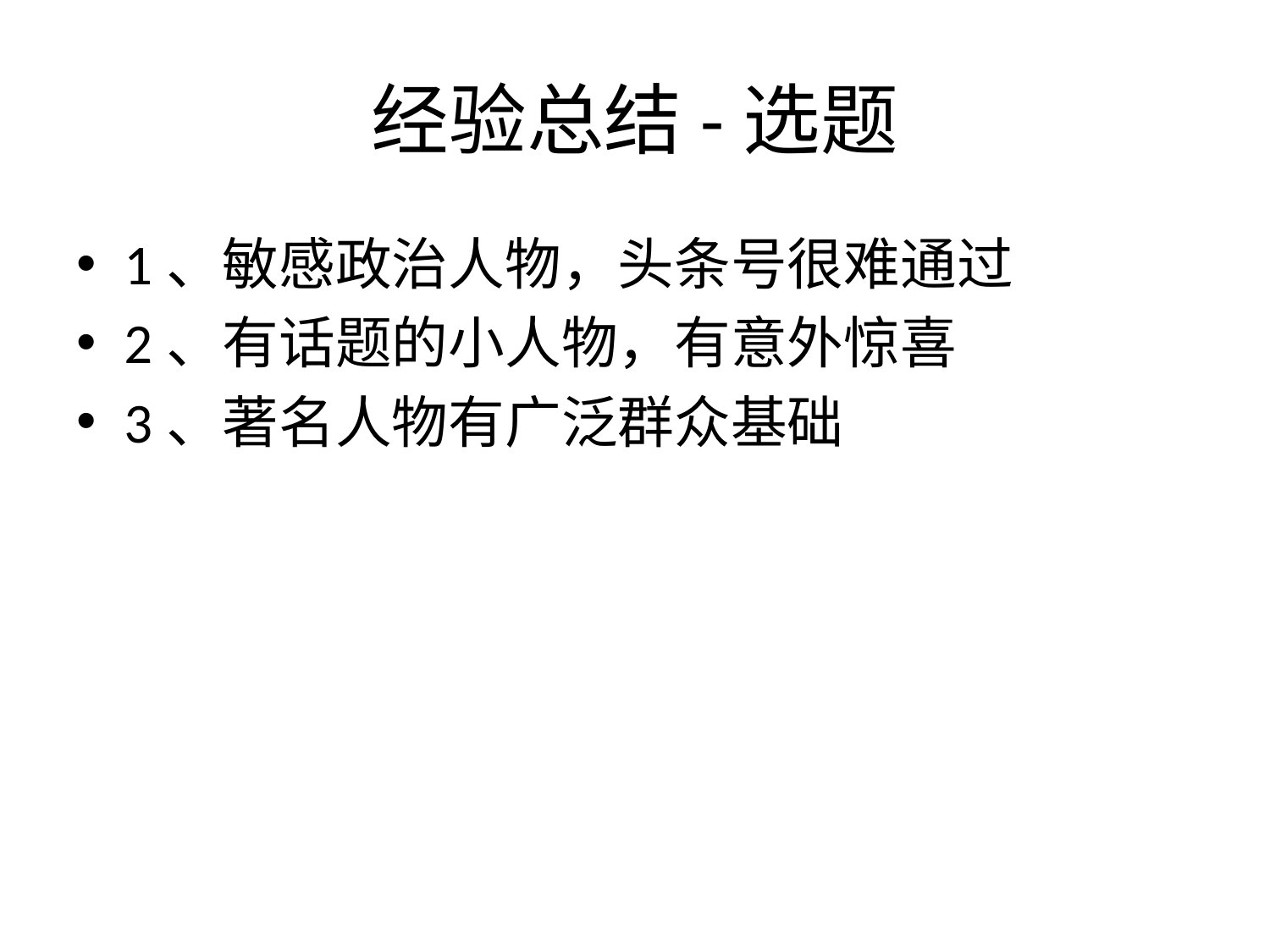

# 经验总结-选题
1、敏感政治人物，头条号很难通过
2、有话题的小人物，有意外惊喜
3、著名人物有广泛群众基础